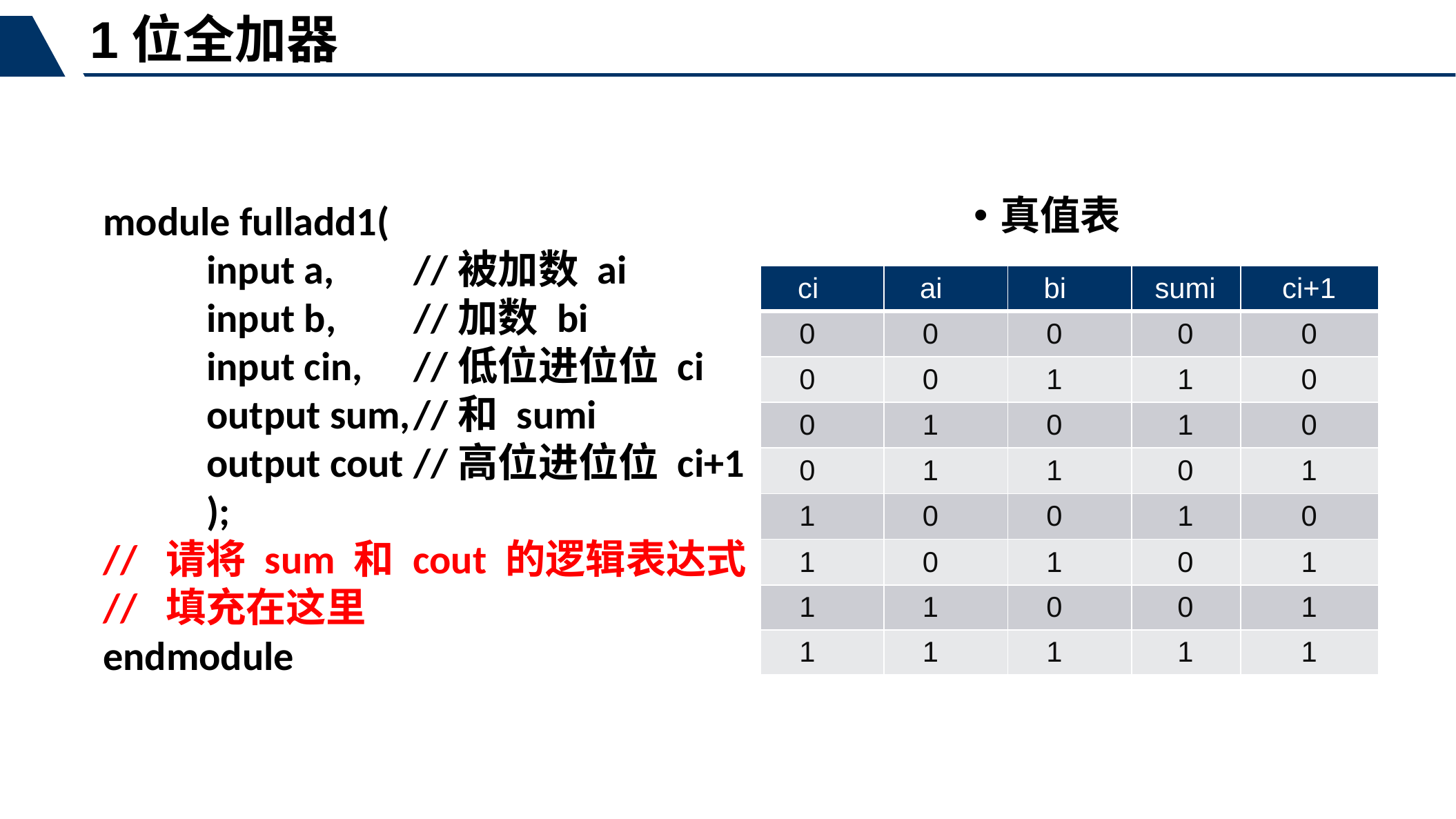

1位全加器

module fulladd1(
	input a,	//被加数 ai
	input b,	//加数 bi
	input cin,	//低位进位位 ci
	output sum,	//和 sumi
	output cout	//高位进位位 ci+1
	);
//  请将 sum 和 cout 的逻辑表达式
//  填充在这里
endmodule
真值表

| ci | ai | bi | sumi | ci+1 |
| --- | --- | --- | --- | --- |
| 0 | 0 | 0 | 0 | 0 |
| 0 | 0 | 1 | 1 | 0 |
| 0 | 1 | 0 | 1 | 0 |
| 0 | 1 | 1 | 0 | 1 |
| 1 | 0 | 0 | 1 | 0 |
| 1 | 0 | 1 | 0 | 1 |
| 1 | 1 | 0 | 0 | 1 |
| 1 | 1 | 1 | 1 | 1 |